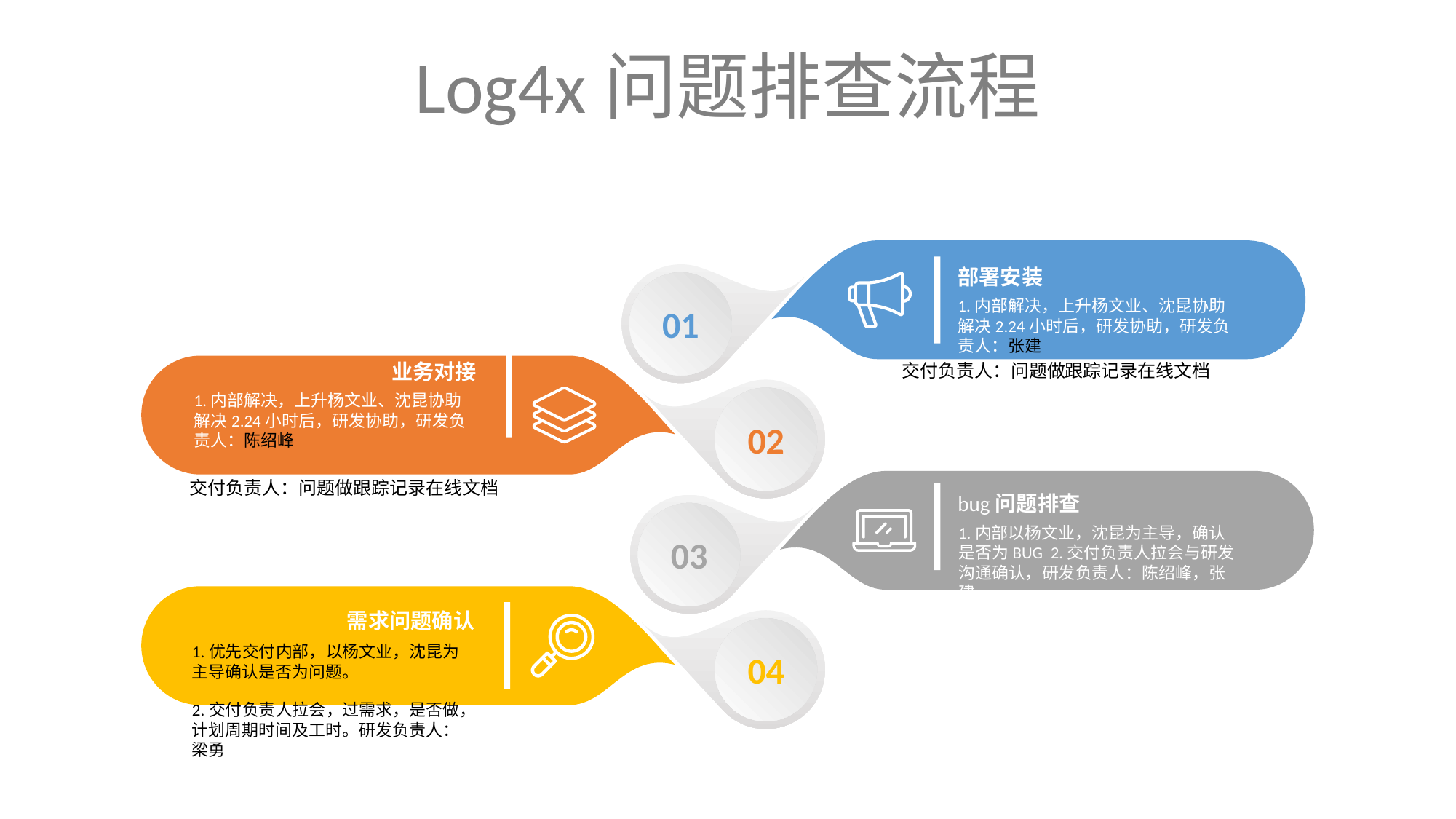

# Log4x问题排查流程

01
部署安装
1.内部解决，上升杨文业、沈昆协助解决2.24小时后，研发协助，研发负责人：张建

交付负责人：问题做跟踪记录在线文档

业务对接
1.内部解决，上升杨文业、沈昆协助解决2.24小时后，研发协助，研发负责人：陈绍峰

02

交付负责人：问题做跟踪记录在线文档

bug问题排查
1.内部以杨文业，沈昆为主导，确认是否为BUG  2.交付负责人拉会与研发沟通确认，研发负责人：陈绍峰，张建

03

04
需求问题确认
1.优先交付内部，以杨文业，沈昆为主导确认是否为问题。
2.交付负责人拉会，过需求，是否做，计划周期时间及工时。研发负责人：梁勇